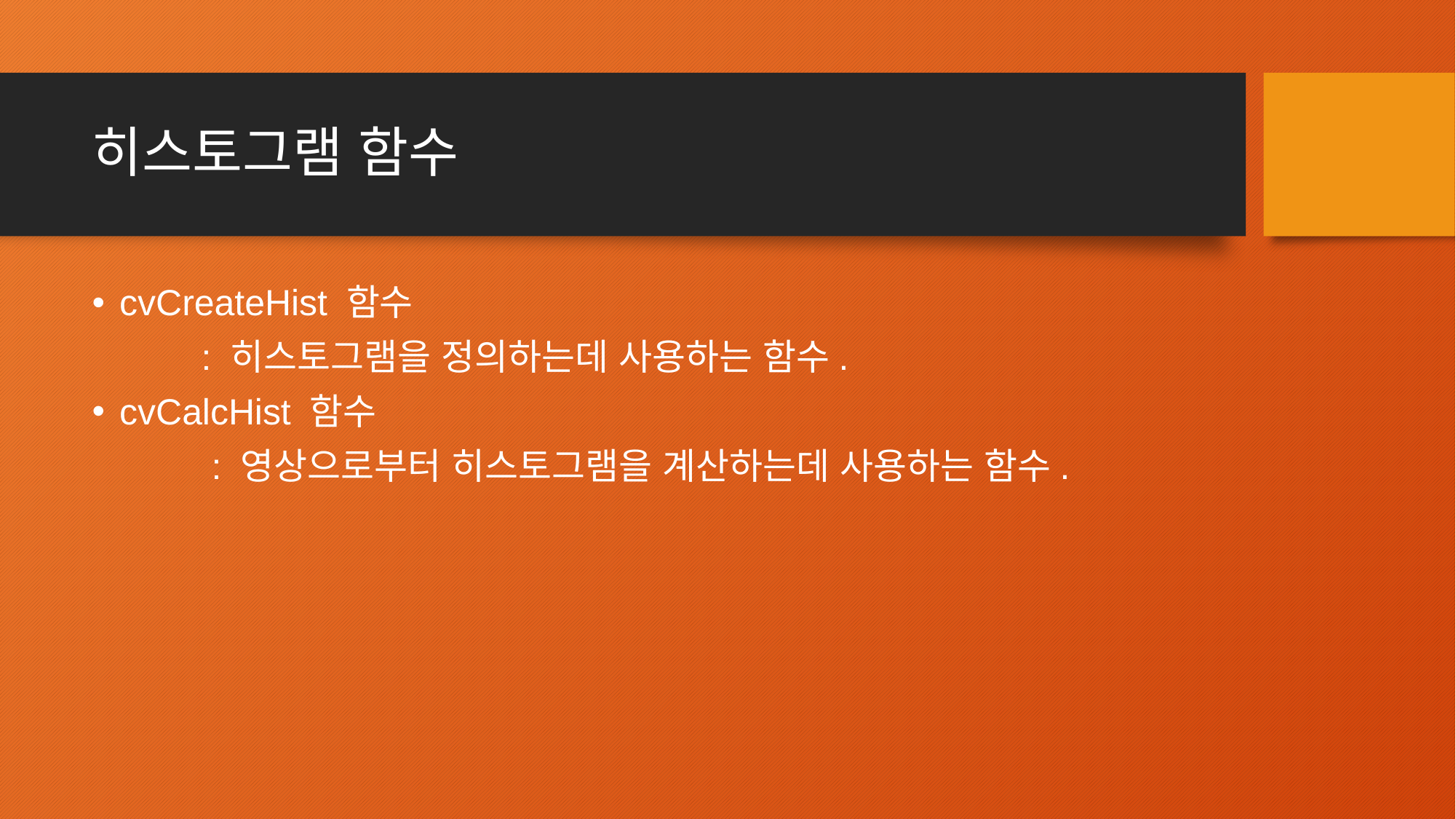

# 히스토그램 함수
cvCreateHist 함수
 	: 히스토그램을 정의하는데 사용하는 함수.
cvCalcHist 함수
	 : 영상으로부터 히스토그램을 계산하는데 사용하는 함수.